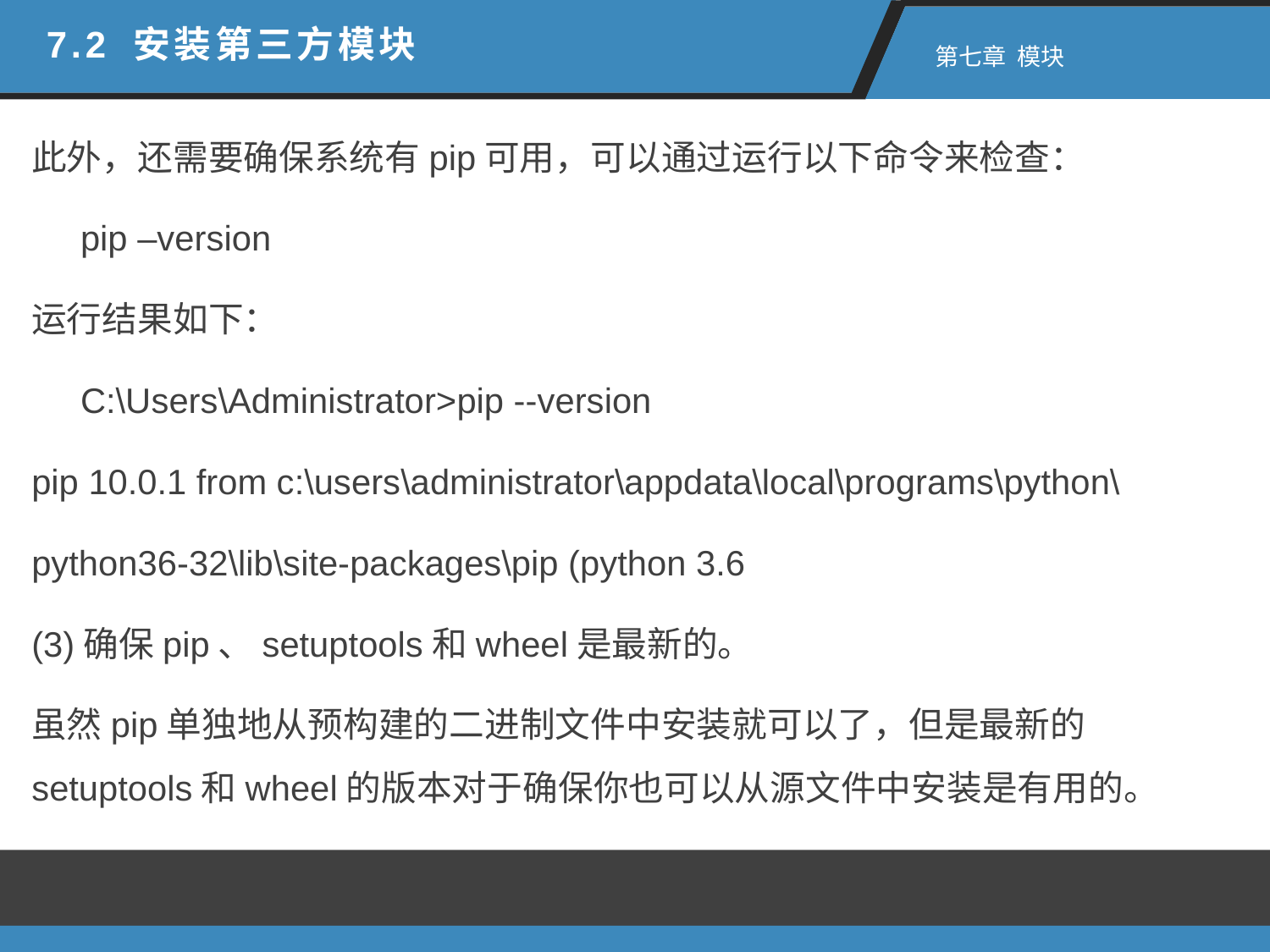

7.2 安装第三方模块
  第七章  模块
此外，还需要确保系统有pip可用，可以通过运行以下命令来检查：
     pip –version
运行结果如下：
     C:\Users\Administrator>pip --version
pip 10.0.1 from c:\users\administrator\appdata\local\programs\python\
python36-32\lib\site-packages\pip (python 3.6
(3)确保pip、setuptools和wheel是最新的。
虽然pip单独地从预构建的二进制文件中安装就可以了，但是最新的setuptools和wheel的版本对于确保你也可以从源文件中安装是有用的。